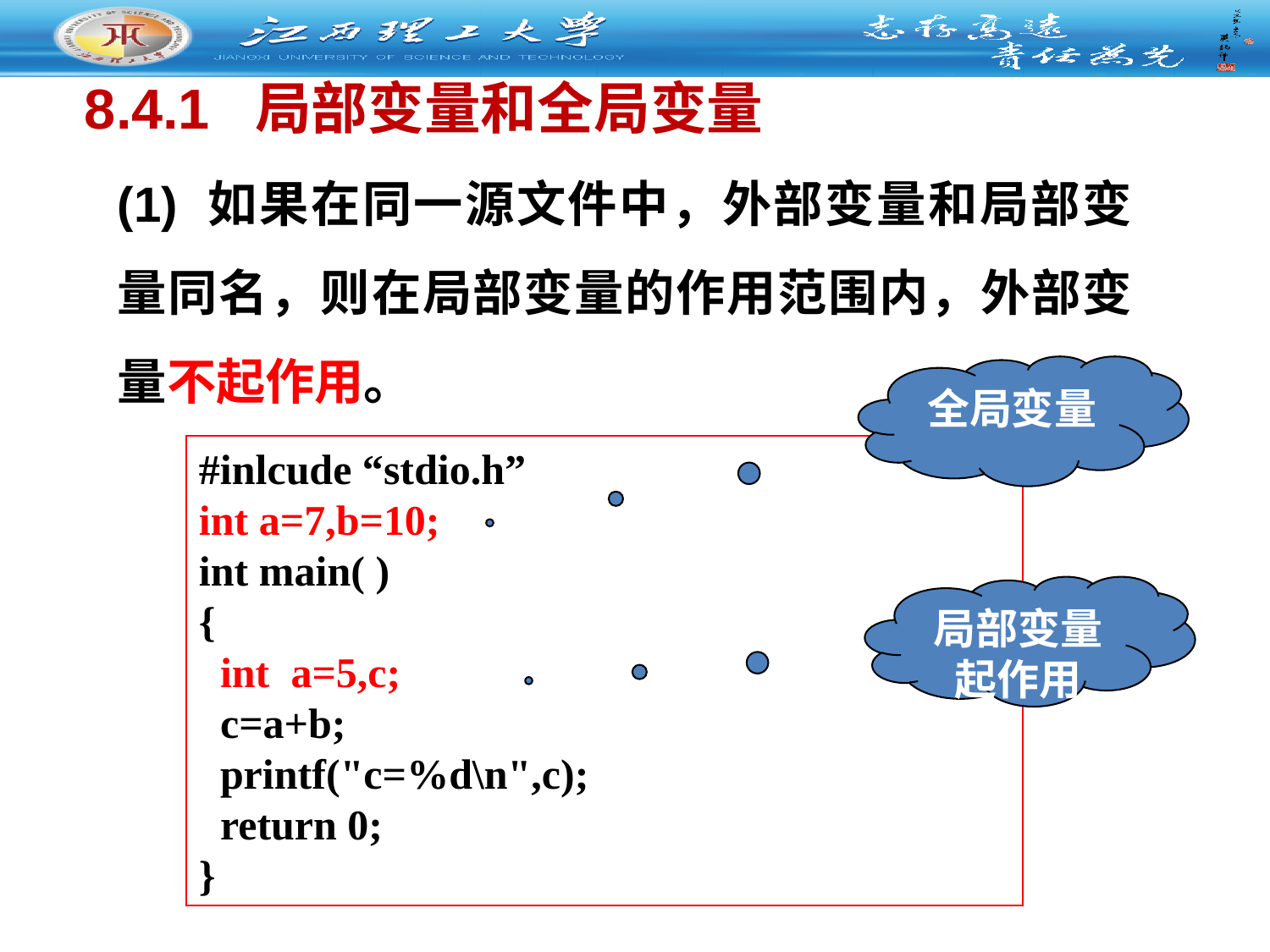

# 8.4.1  局部变量和全局变量
(1) 如果在同一源文件中，外部变量和局部变量同名，则在局部变量的作用范围内，外部变量不起作用。
全局变量
#inlcude “stdio.h”
int a=7,b=10;
int main( )
{
  int  a=5,c;
  c=a+b;
  printf("c=%d\n",c);
  return 0;
}
局部变量
起作用